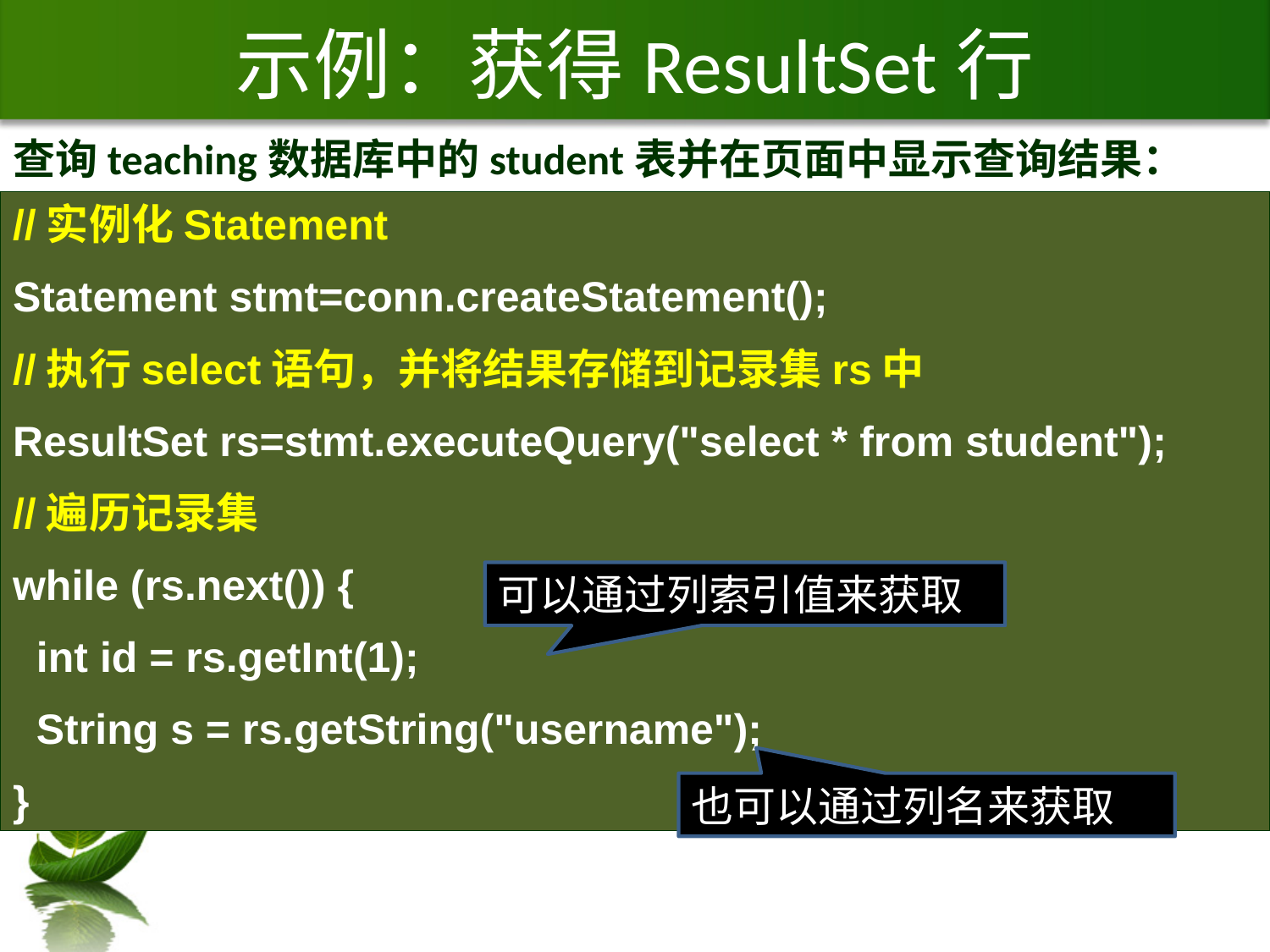

# 示例：获得ResultSet行
查询teaching数据库中的student表并在页面中显示查询结果：
//实例化Statement
Statement stmt=conn.createStatement();
//执行select语句，并将结果存储到记录集rs中
ResultSet rs=stmt.executeQuery("select * from student");
//遍历记录集
while (rs.next()) {
  int id = rs.getInt(1);
  String s = rs.getString("username");
}
可以通过列索引值来获取
也可以通过列名来获取